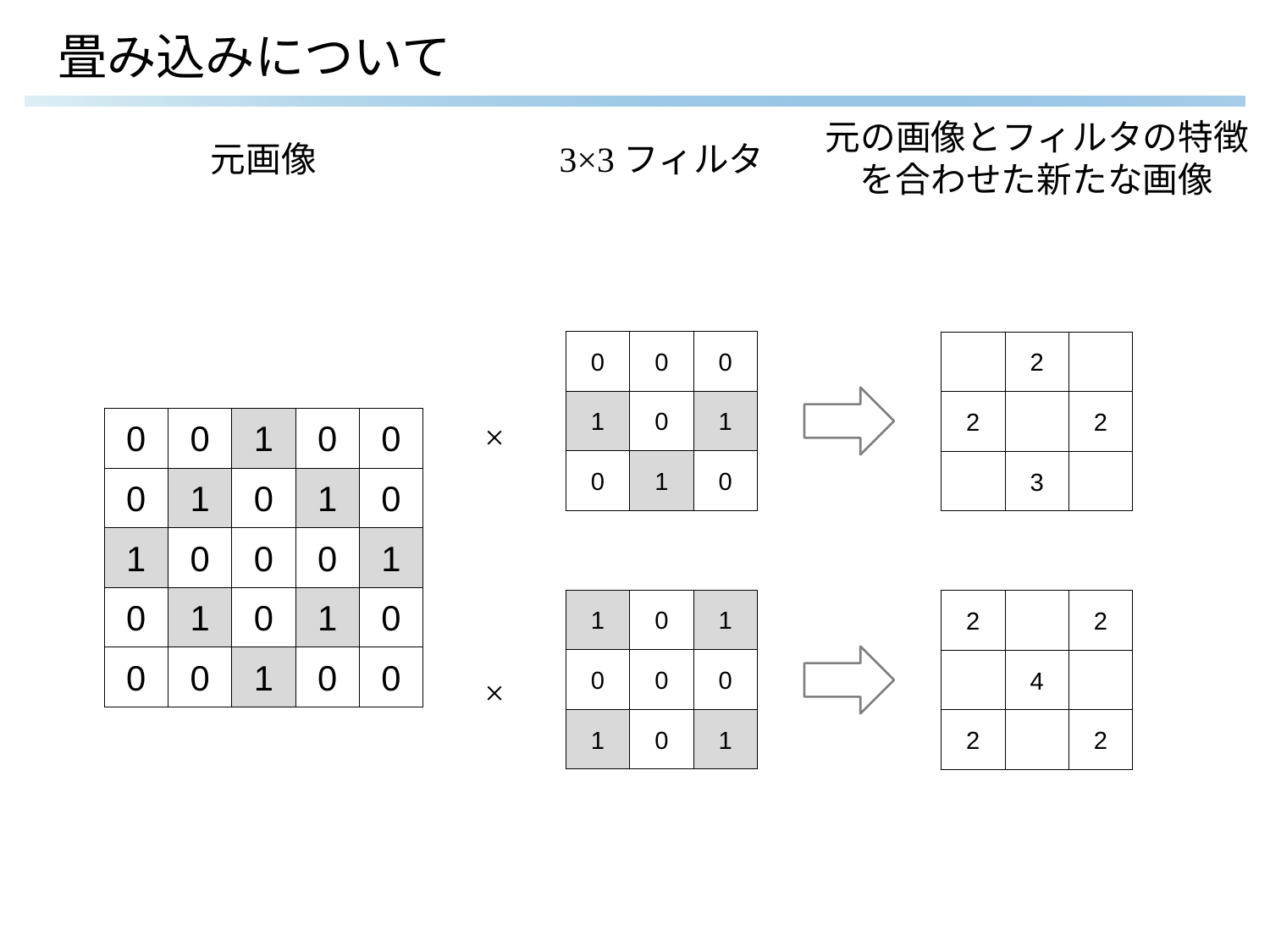

# 畳み込みについて
元の画像とフィルタの特徴
を合わせた新たな画像
元画像
3×3フィルタ
| 0 | 0 | 0 |
| --- | --- | --- |
| 1 | 0 | 1 |
| 0 | 1 | 0 |
|  | 2 |  |
| --- | --- | --- |
| 2 |  | 2 |
|  | 3 |  |

×
| 0 | 0 | 1 | 0 | 0 |
| --- | --- | --- | --- | --- |
| 0 | 1 | 0 | 1 | 0 |
| 1 | 0 | 0 | 0 | 1 |
| 0 | 1 | 0 | 1 | 0 |
| 0 | 0 | 1 | 0 | 0 |
| 1 | 0 | 1 |
| --- | --- | --- |
| 0 | 0 | 0 |
| 1 | 0 | 1 |
| 2 |  | 2 |
| --- | --- | --- |
|  | 4 |  |
| 2 |  | 2 |

×